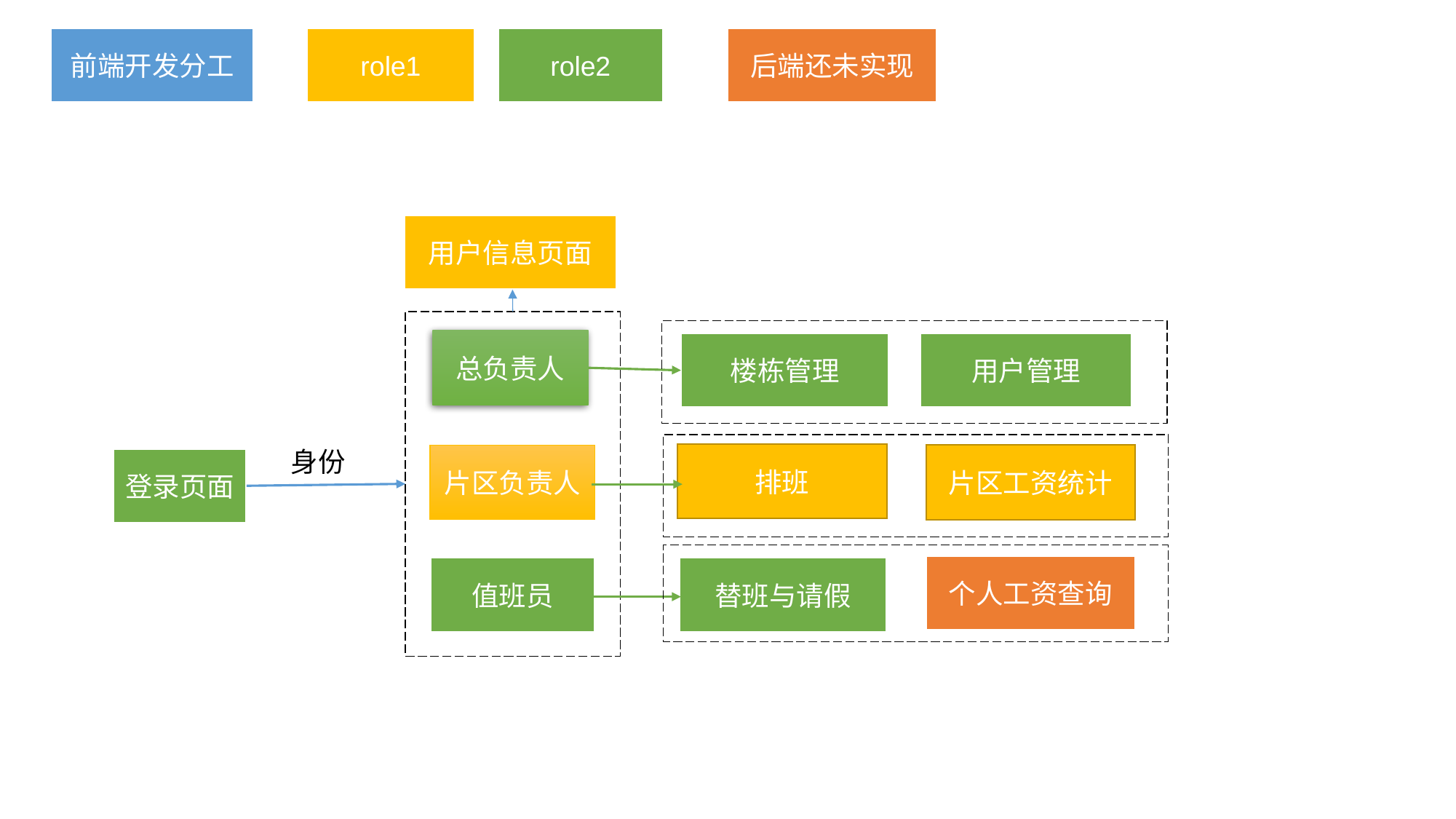

后端还未实现
role1
role2
前端开发分工
用户信息页面

总负责人
用户管理
楼栋管理

身份
排班
片区负责人
片区工资统计
登录页面

个人工资查询
替班与请假
值班员